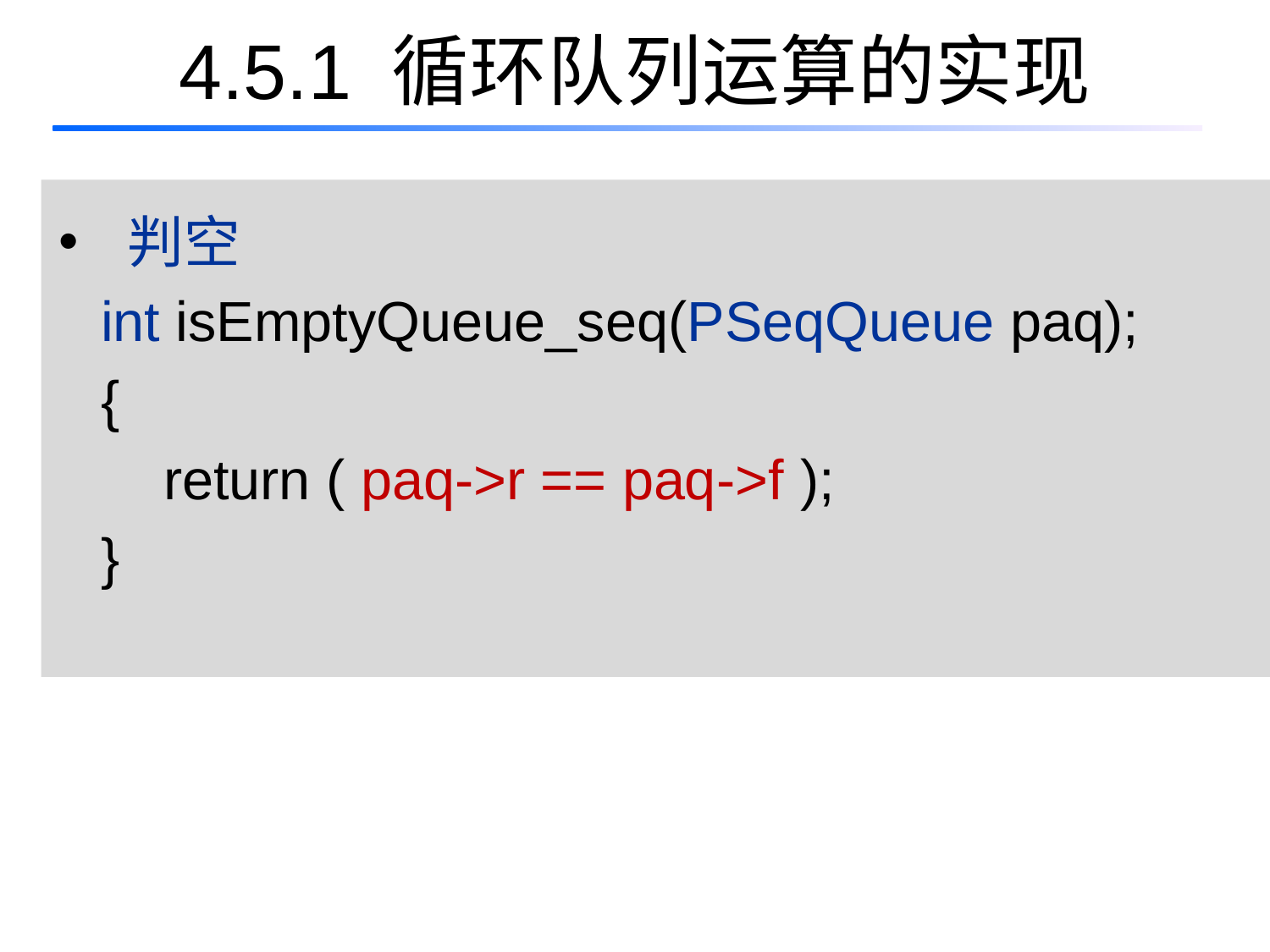

# 4.5.1 循环队列运算的实现

  判空
   int isEmptyQueue_seq(PSeqQueue paq);
   {
       return ( paq->r == paq->f );
   }